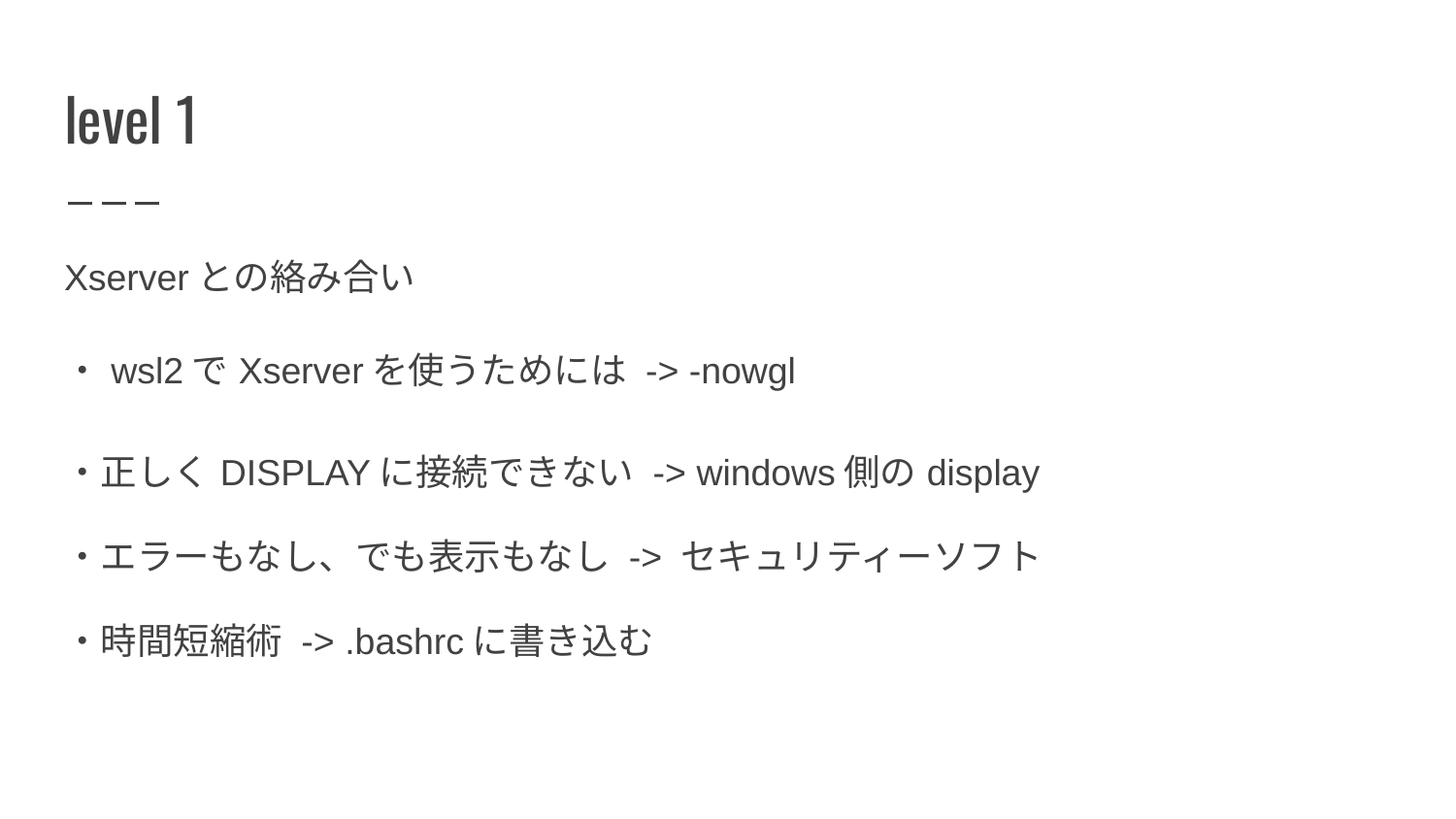

# level 1
Xserverとの絡み合い

・wsl2でXserverを使うためには -> -nowgl

・正しくDISPLAYに接続できない -> windows側のdisplay
・エラーもなし、でも表示もなし -> セキュリティーソフト
・時間短縮術 -> .bashrcに書き込む